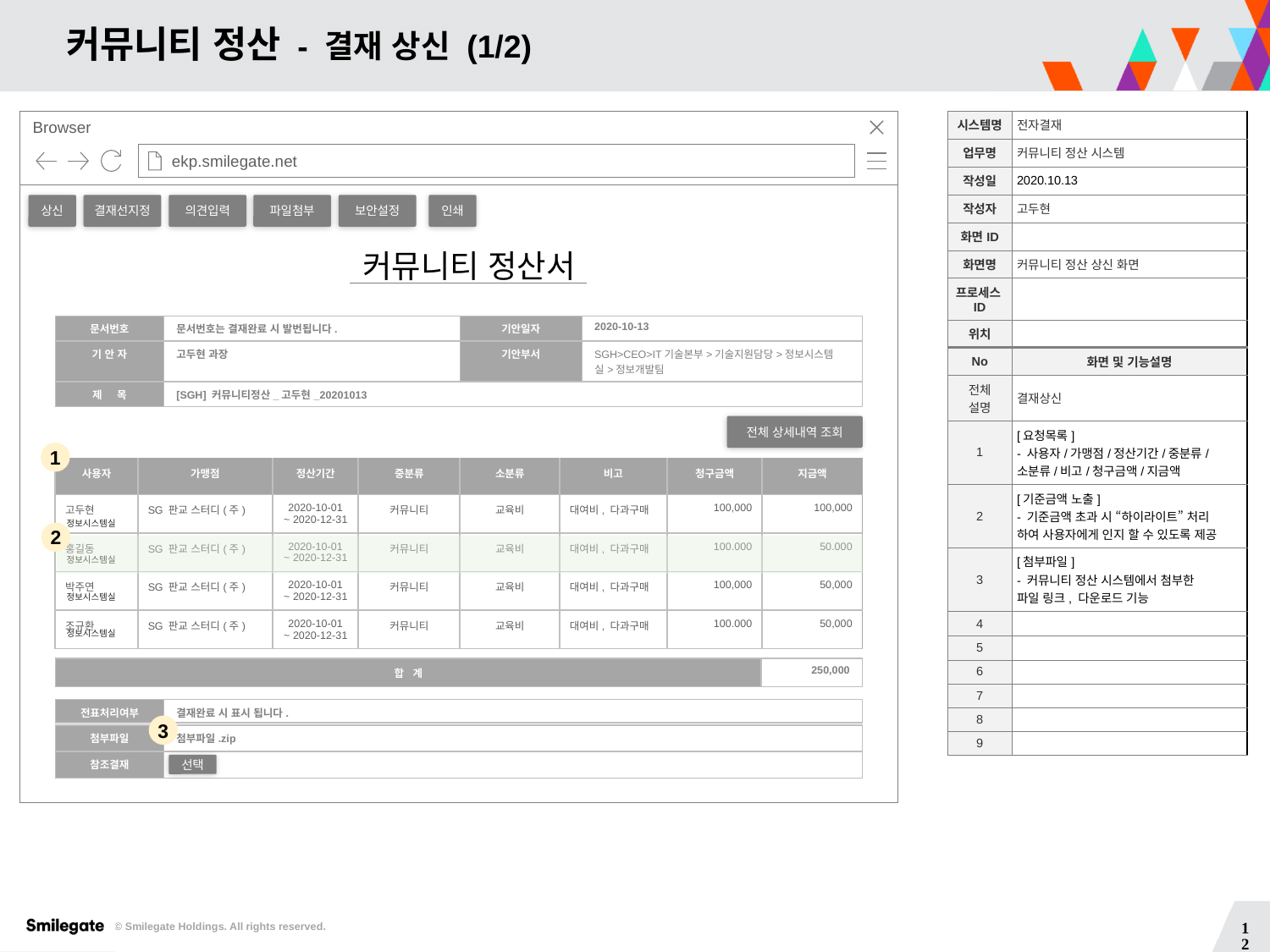

# 커뮤니티 정산 - 결재 상신 (1/2)
Browser

ekp.smilegate.net

| 시스템명 | 전자결재 |
| --- | --- |
| 업무명 | 커뮤니티 정산 시스템 |
| 작성일 | 2020.10.13 |
| 작성자 | 고두현 |
| 화면ID |  |
| 화면명 | 커뮤니티 정산 상신 화면 |
| 프로세스ID |  |
| 위치 |  |
| No | 화면 및 기능설명 |
| 전체 설명 | 결재상신 |
| 1 | [요청목록] - 사용자/가맹점/정산기간/중분류/소분류/비고/청구금액/지금액 |
| 2 | [기준금액 노출] - 기준금액 초과 시 “하이라이트” 처리 하여 사용자에게 인지 할 수 있도록 제공 |
| 3 | [첨부파일] - 커뮤니티 정산 시스템에서 첨부한 파일 링크, 다운로드 기능 |
| 4 |  |
| 5 |  |
| 6 |  |
| 7 |  |
| 8 |  |
| 9 |  |
상신
결재선지정
의견입력
파일첨부
보안설정
인쇄
커뮤니티 정산서
| 문서번호 | 문서번호는 결재완료 시 발번됩니다. | 기안일자 | 2020-10-13 |
| --- | --- | --- | --- |
| 기 안 자 | 고두현 과장 | 기안부서 | SGH>CEO>IT기술본부>기술지원담당>정보시스템실>정보개발팀 |
| 제 목 | [SGH] 커뮤니티정산\_고두현\_20201013 |  |  |
전체 상세내역 조회
1
| 사용자 | 가맹점 | 정산기간 | 중분류 | 소분류 | 비고 | 청구금액 | 지금액 |
| --- | --- | --- | --- | --- | --- | --- | --- |
| 고두현 | SG 판교 스터디(주) | 2020-10-01 ~ 2020-12-31 | 커뮤니티 | 교육비 | 대여비, 다과구매 | 100,000 | 100,000 |
| 홍길동 | SG 판교 스터디(주) | 2020-10-01 ~ 2020-12-31 | 커뮤니티 | 교육비 | 대여비, 다과구매 | 100.000 | 50.000 |
| 박주연 | SG 판교 스터디(주) | 2020-10-01 ~ 2020-12-31 | 커뮤니티 | 교육비 | 대여비, 다과구매 | 100,000 | 50,000 |
| 조규환 | SG 판교 스터디(주) | 2020-10-01 ~ 2020-12-31 | 커뮤니티 | 교육비 | 대여비, 다과구매 | 100.000 | 50,000 |
정보시스템실
2

정보시스템실
정보시스템실
정보시스템실
| 합 계 | 250,000 |
| --- | --- |
| 전표처리여부 | 결재완료 시 표시 됩니다. |
| --- | --- |
3
| 첨부파일 | 첨부파일.zip |
| --- | --- |
| 참조결재 |  |
선택
12